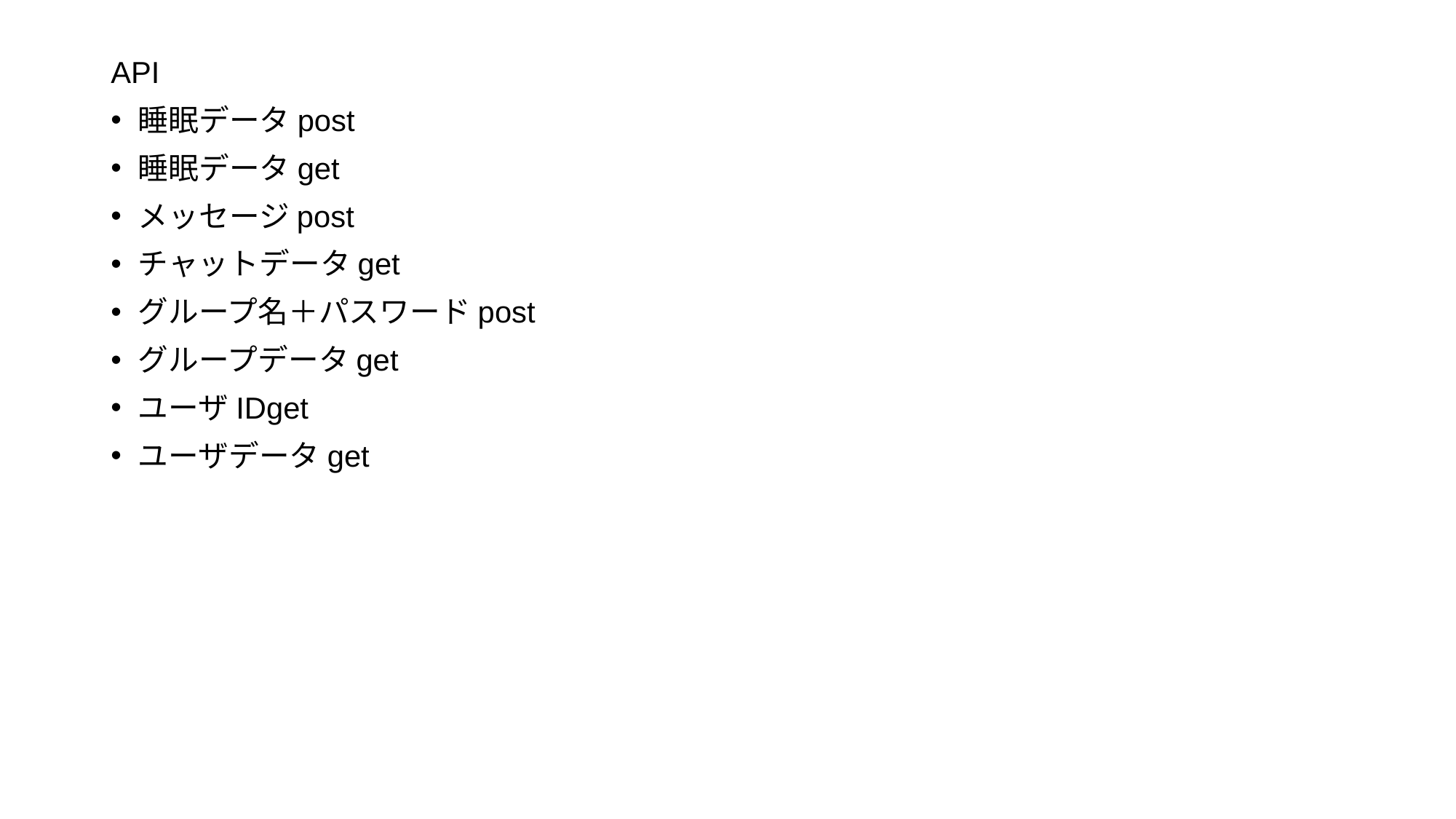

API
睡眠データpost
睡眠データget
メッセージpost
チャットデータget
グループ名＋パスワードpost
グループデータget
ユーザIDget
ユーザデータget